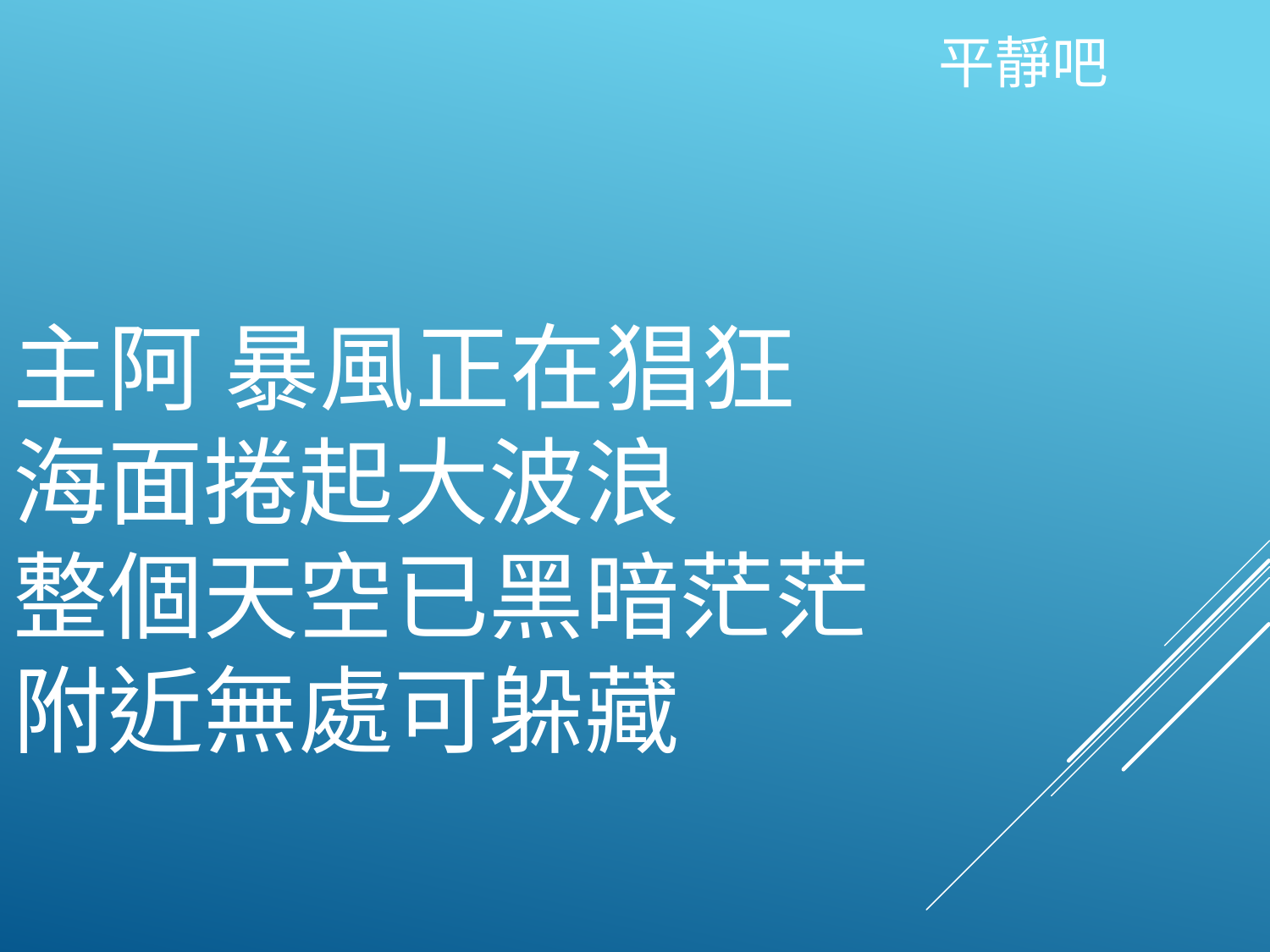

平靜吧
# 主阿 暴風正在猖狂 海面捲起大波浪 整個天空已黑暗茫茫 附近無處可躲藏